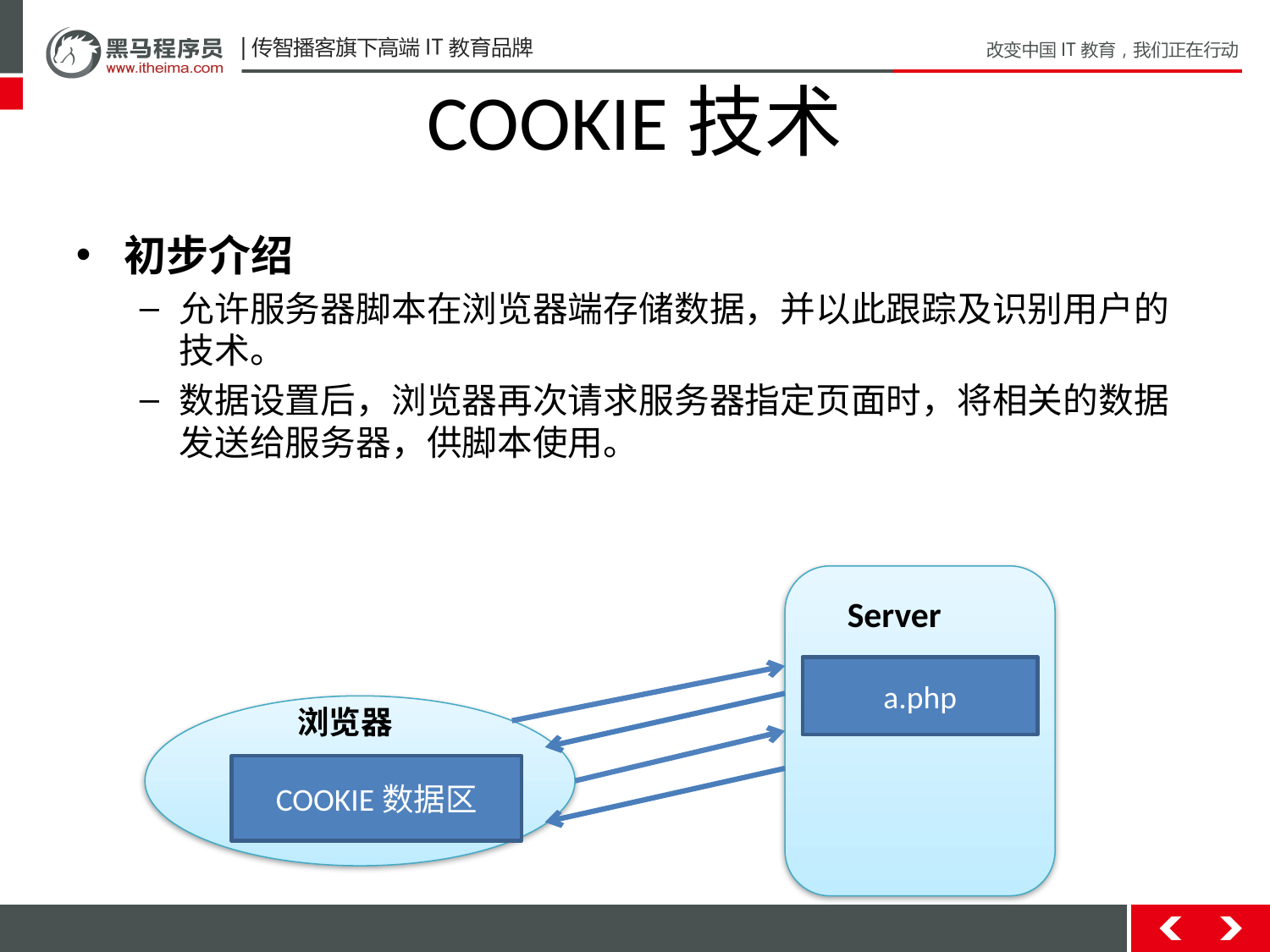

# COOKIE技术
初步介绍
允许服务器脚本在浏览器端存储数据，并以此跟踪及识别用户的技术。
数据设置后，浏览器再次请求服务器指定页面时，将相关的数据发送给服务器，供脚本使用。

Server
a.php

浏览器
COOKIE数据区